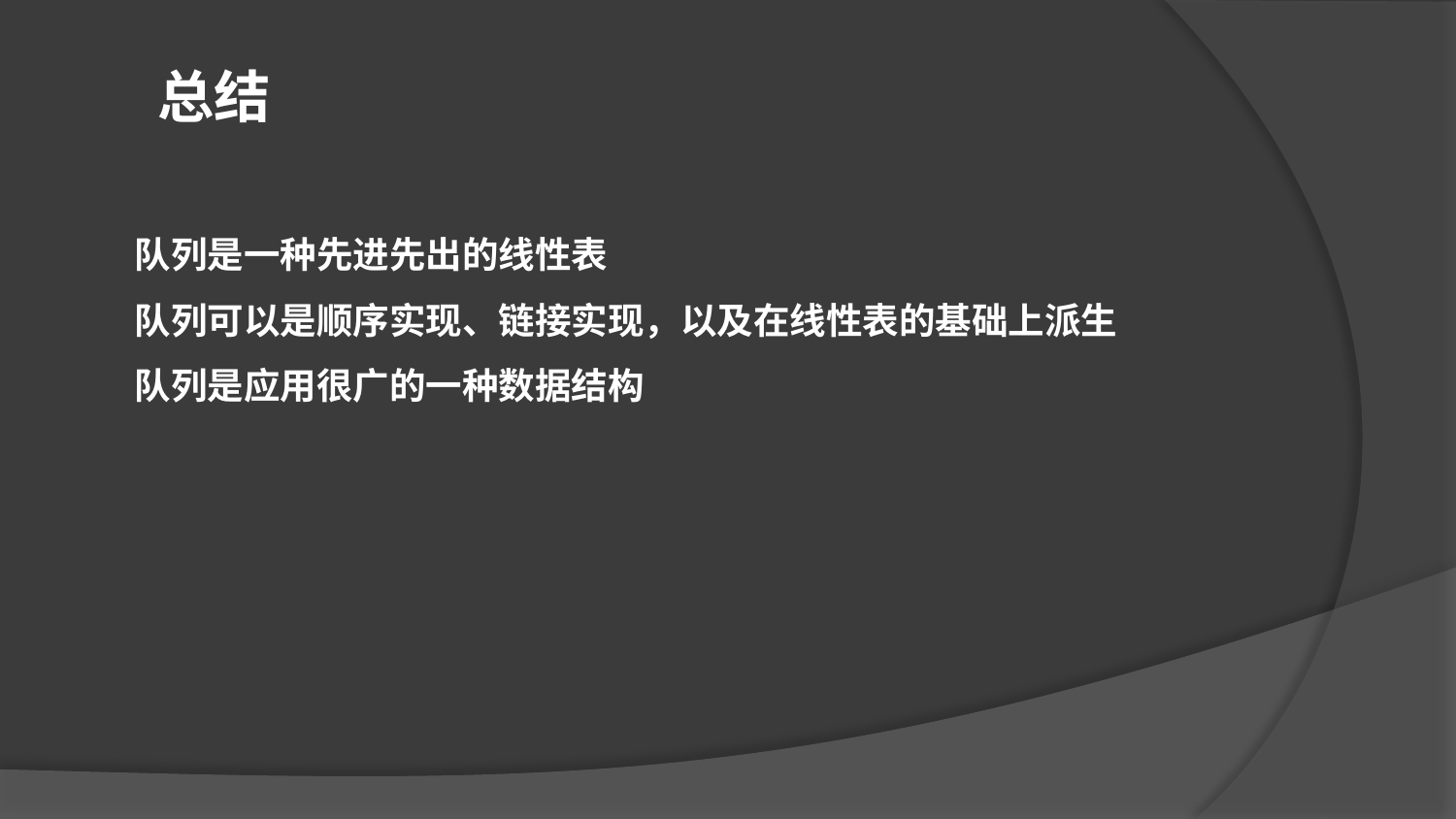

总结
队列是一种先进先出的线性表
队列可以是顺序实现、链接实现，以及在线性表的基础上派生
队列是应用很广的一种数据结构